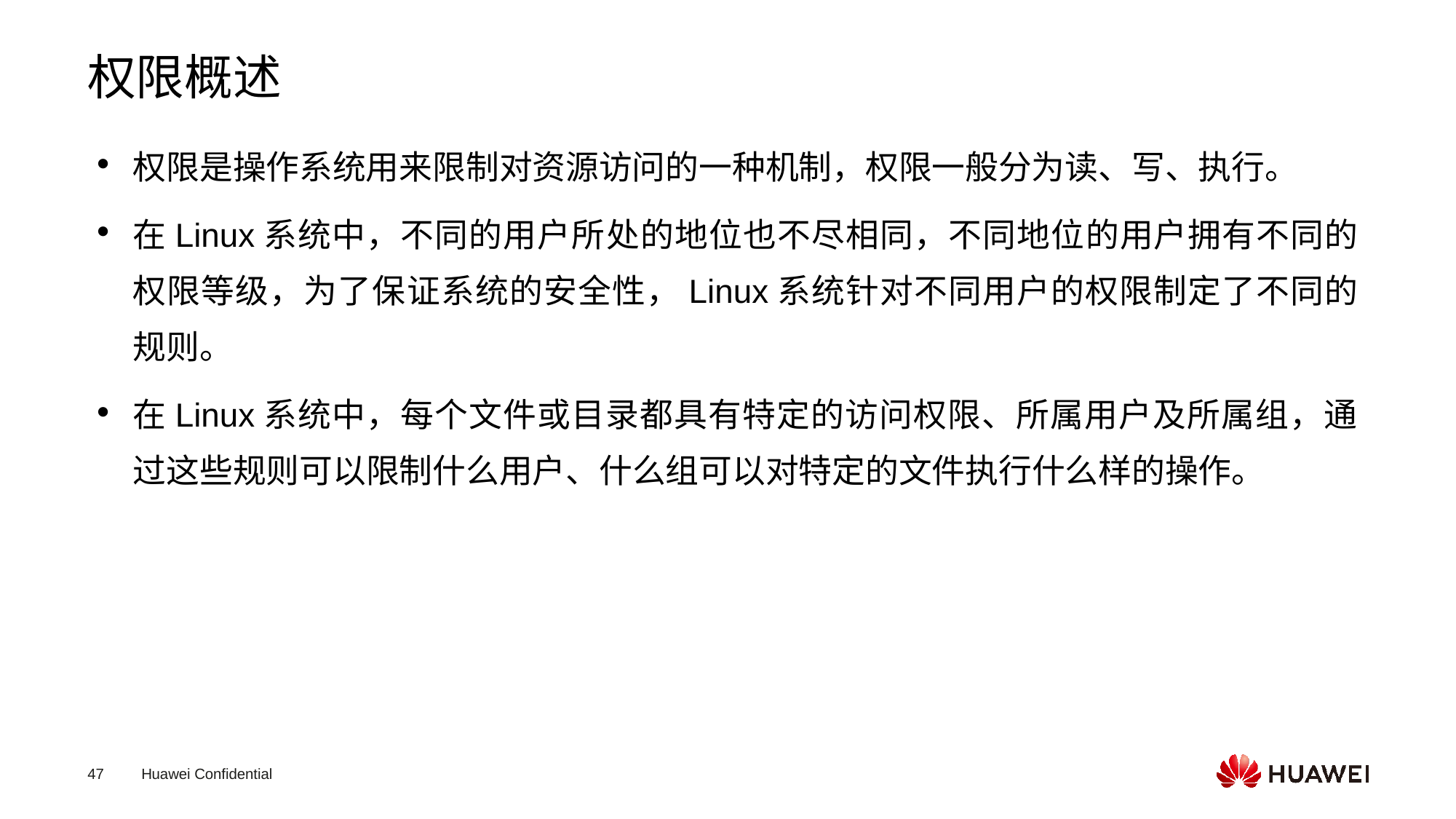

# 权限概述
权限是操作系统用来限制对资源访问的一种机制，权限一般分为读、写、执行。
在Linux系统中，不同的用户所处的地位也不尽相同，不同地位的用户拥有不同的权限等级，为了保证系统的安全性，Linux系统针对不同用户的权限制定了不同的规则。
在Linux系统中，每个文件或目录都具有特定的访问权限、所属用户及所属组，通过这些规则可以限制什么用户、什么组可以对特定的文件执行什么样的操作。